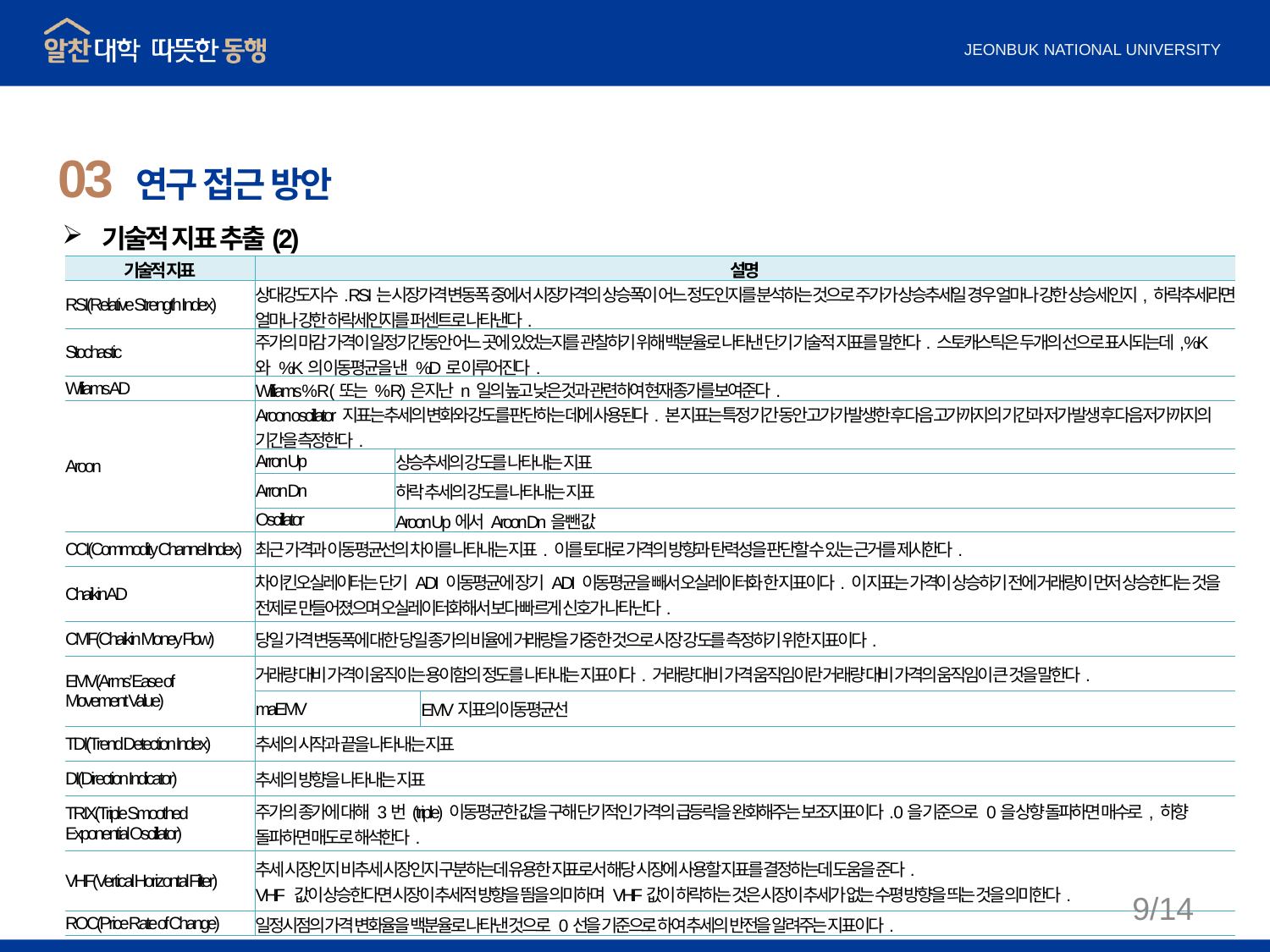

03 연구 접근 방안
기술적 지표 추출(2)
| 기술적 지표 | 설명 |  |  |
| --- | --- | --- | --- |
| RSI(Relative Strength Index) | 상대강도지수. RSI는 시장가격 변동폭 중에서 시장가격의 상승폭이 어느 정도인지를 분석하는 것으로 주가가 상승추세일 경우 얼마나 강한 상승세인지, 하락추세라면 얼마나 강한 하락세인지를 퍼센트로 나타낸다. |  |  |
| Stochastic | 주가의 마감 가격이 일정기간동안 어느 곳에 있었는지를 관찰하기 위해 백분율로 나타낸 단기 기술적 지표를 말한다. 스토캐스틱은 두개의 선으로 표시되는데, %K와 %K의 이동평균을 낸 %D로 이루어진다. |  |  |
| Wiliams AD | Williams % R (또는 % R)은 지난 n 일의 높고 낮은 것과 관련하여 현재 종가를 보여준다. |  |  |
| Aroon | Aroon oscillator 지표는 추세의 변화와 강도를 판단하는 데에 사용된다. 본 지표는 특정 기간 동안 고가가 발생한 후 다음 고가까지의 기간과 저가 발생 후 다음 저가까지의 기간을 측정한다. |  |  |
|  | Arron Up | 상승추세의 강도를 나타내는 지표 | 상승추세의 강도를 나타내는 지표 |
|  | Arron Dn | 하락 추세의 강도를 나타내는 지표 | 하락 추세의 강도를 나타내는 지표 |
|  | Oscillator | Aroon Up에서 Aroon Dn을 뺀 값 | Aroon Up에서 Aroon Dn을 뺀 값 |
| CCI(Commodity Channel Index) | 최근 가격과 이동평균선의 차이를 나타내는 지표. 이를 토대로 가격의 방향과 탄력성을 판단할 수 있는 근거를 제시한다. |  |  |
| Chaikin AD | 차이킨오실레이터는 단기 ADI 이동평균에 장기 ADI 이동평균을 빼서 오실레이터화 한 지표이다. 이 지표는 가격이 상승하기 전에 거래량이 먼저 상승한다는 것을 전제로 만들어졌으며 오실레이터화해서 보다 빠르게 신호가 나타난다. |  |  |
| CMF(Chaikin Money Flow) | 당일 가격 변동폭에 대한 당일 종가의 비율에 거래량을 가중한 것으로 시장 강도를 측정하기 위한 지표이다. |  |  |
| EMV(Arms’ Ease of Movement Value) | 거래량 대비 가격이 움직이는 용이함의 정도를 나타내는 지표이다. 거래량 대비 가격 움직임이란 거래량 대비 가격의 움직임이 큰 것을 말한다. |  |  |
|  | maEMV |  | EMV지표의 이동평균선 |
| TDI(Trend Detection Index) | 추세의 시작과 끝을 나타내는 지표 |  |  |
| DI(Direction Indicator) | 추세의 방향을 나타내는 지표 |  |  |
| TRIX(Triple Smoothed Exponential Oscillator) | 주가의 종가에 대해 3번(triple) 이동평균한 값을 구해 단기적인 가격의 급등락을 완화해주는 보조지표이다. 0을 기준으로 0을 상향 돌파하면 매수로, 하향 돌파하면 매도로 해석한다. |  |  |
| VHF(Vertical Horizontal Filter) | 추세 시장인지 비추세 시장인지 구분하는데 유용한 지표로서 해당 시장에 사용할 지표를 결정하는데 도움을 준다. VHF 값이 상승한다면 시장이 추세적 방향을 띔을 의미하며 VHF값이 하락하는 것은 시장이 추세가 없는 수평 방향을 띄는 것을 의미한다. |  |  |
| ROC(Price Rate of Change) | 일정시점의 가격 변화율을 백분율로 나타낸 것으로 0선을 기준으로 하여 추세의 반전을 알려주는 지표이다. |  |  |
9/14